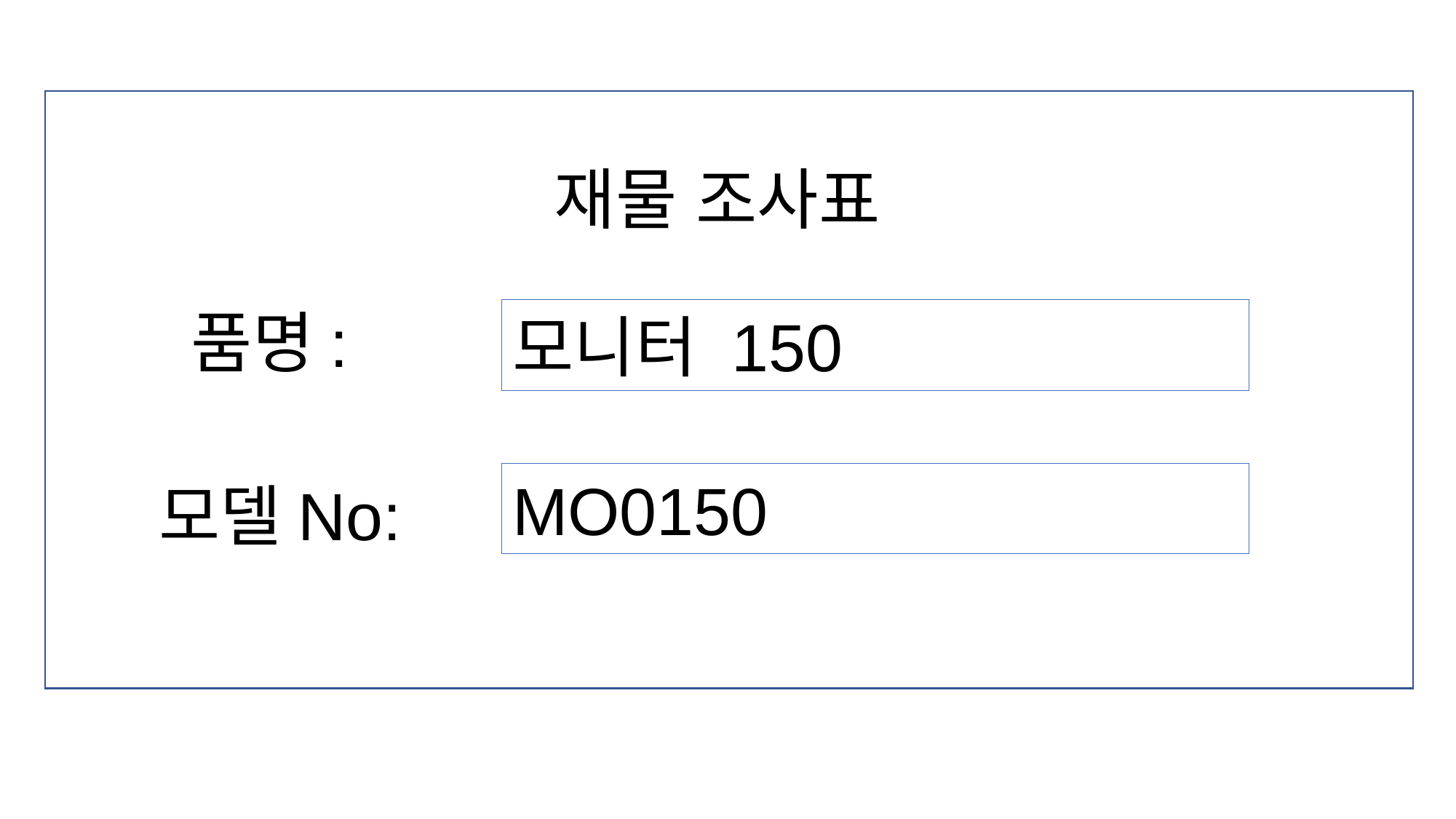

재물 조사표
품명:
모니터 150
MO0150
모델No: